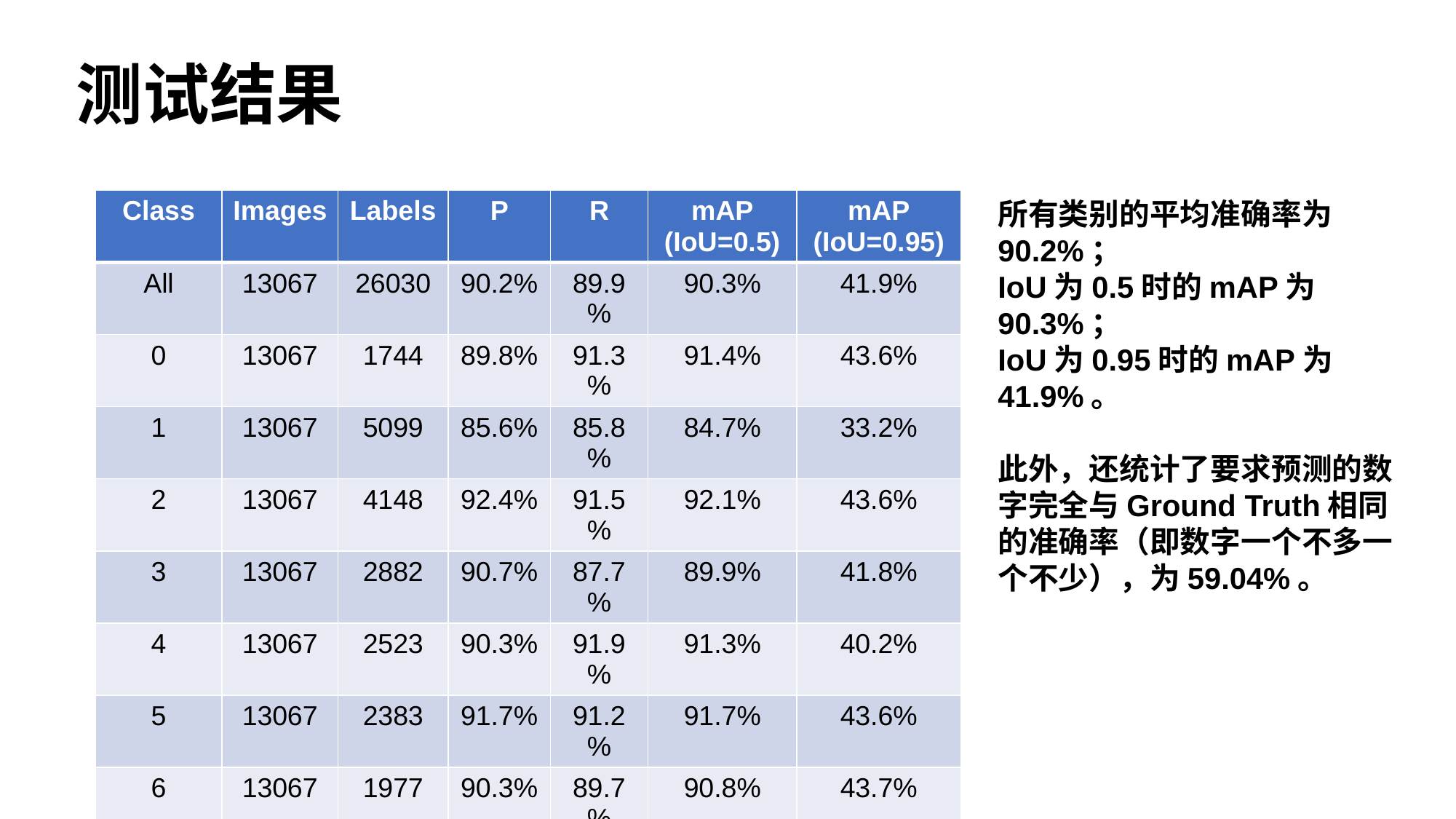

# 测试结果
所有类别的平均准确率为90.2%；
IoU为0.5时的mAP为90.3%；
IoU为0.95时的mAP为41.9%。

此外，还统计了要求预测的数字完全与Ground Truth相同的准确率（即数字一个不多一个不少），为59.04%。
| Class | Images | Labels | P | R | mAP (IoU=0.5) | mAP (IoU=0.95) |
| --- | --- | --- | --- | --- | --- | --- |
| All | 13067 | 26030 | 90.2% | 89.9% | 90.3% | 41.9% |
| 0 | 13067 | 1744 | 89.8% | 91.3% | 91.4% | 43.6% |
| 1 | 13067 | 5099 | 85.6% | 85.8% | 84.7% | 33.2% |
| 2 | 13067 | 4148 | 92.4% | 91.5% | 92.1% | 43.6% |
| 3 | 13067 | 2882 | 90.7% | 87.7% | 89.9% | 41.8% |
| 4 | 13067 | 2523 | 90.3% | 91.9% | 91.3% | 40.2% |
| 5 | 13067 | 2383 | 91.7% | 91.2% | 91.7% | 43.6% |
| 6 | 13067 | 1977 | 90.3% | 89.7% | 90.8% | 43.7% |
| 7 | 13067 | 2019 | 90.2% | 90.0% | 90.5% | 41.8% |
| 8 | 13067 | 1660 | 91.6% | 90.3% | 91.5% | 44.2% |
| 9 | 13067 | 1595 | 89.0% | 89.8% | 89.3% | 43.0% |